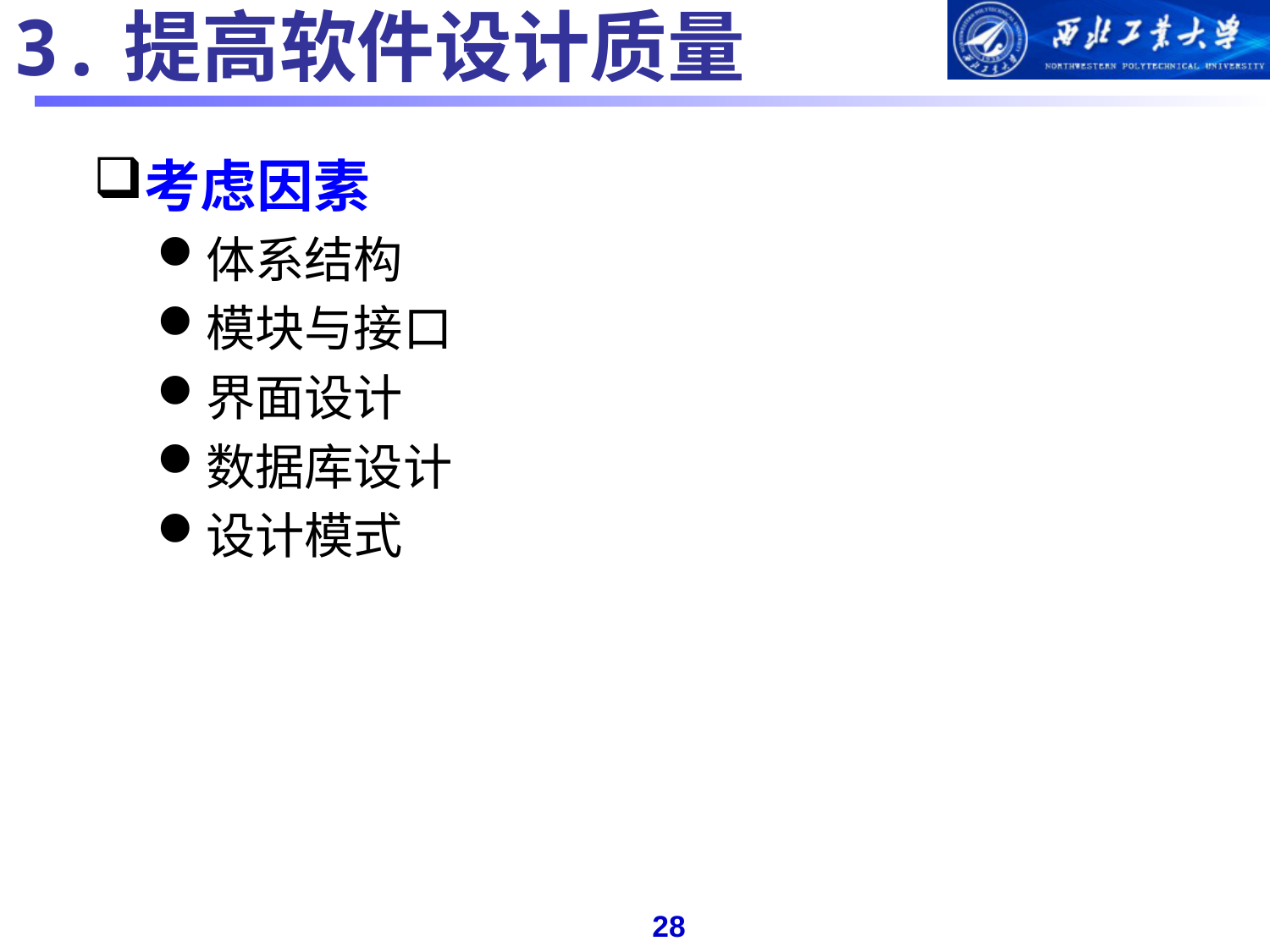

#
3.提高软件设计质量
考虑因素
体系结构
模块与接口
界面设计
数据库设计
设计模式